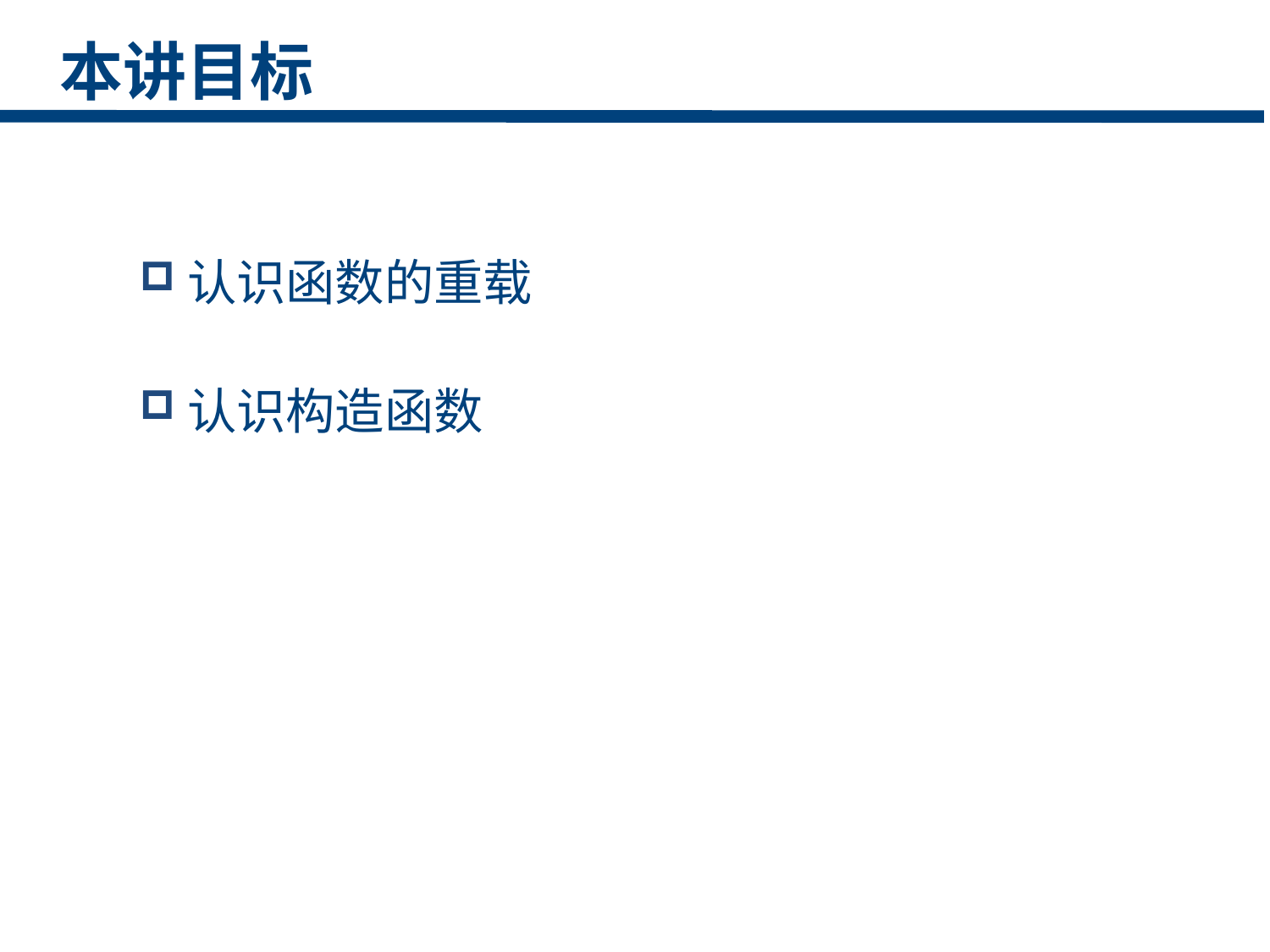

本讲目标
认识函数的重载
认识构造函数
点击添加文本
点击添加文本
点击添加文本
点击添加文本